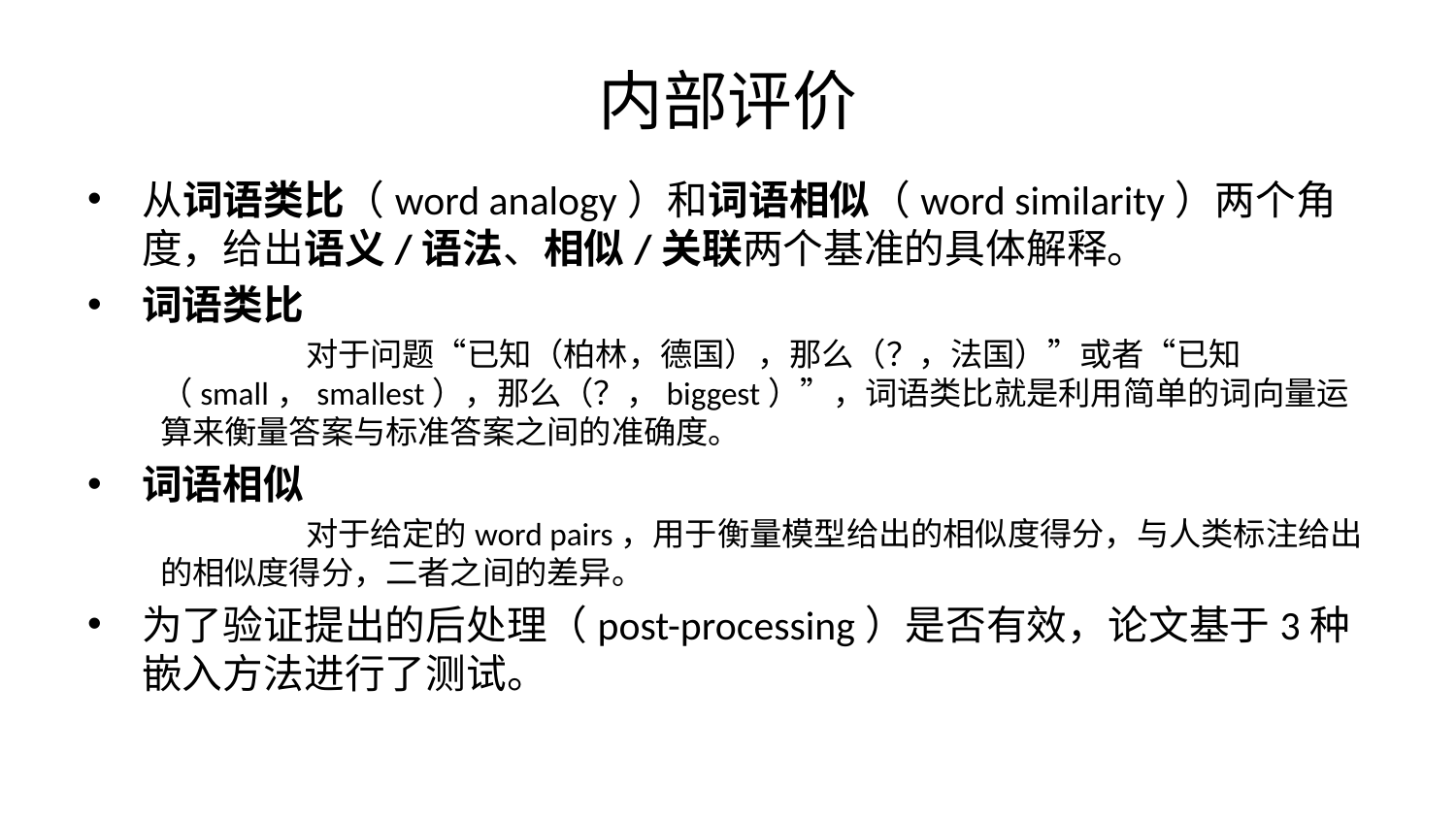

# 内部评价
从词语类比（word analogy）和词语相似（word similarity）两个角度，给出语义/语法、相似/关联两个基准的具体解释。
词语类比
	对于问题“已知（柏林，德国），那么（？，法国）”或者“已知（small，smallest），那么（？，biggest）”，词语类比就是利用简单的词向量运算来衡量答案与标准答案之间的准确度。
词语相似
	对于给定的word pairs，用于衡量模型给出的相似度得分，与人类标注给出的相似度得分，二者之间的差异。
为了验证提出的后处理（post-processing）是否有效，论文基于3种嵌入方法进行了测试。